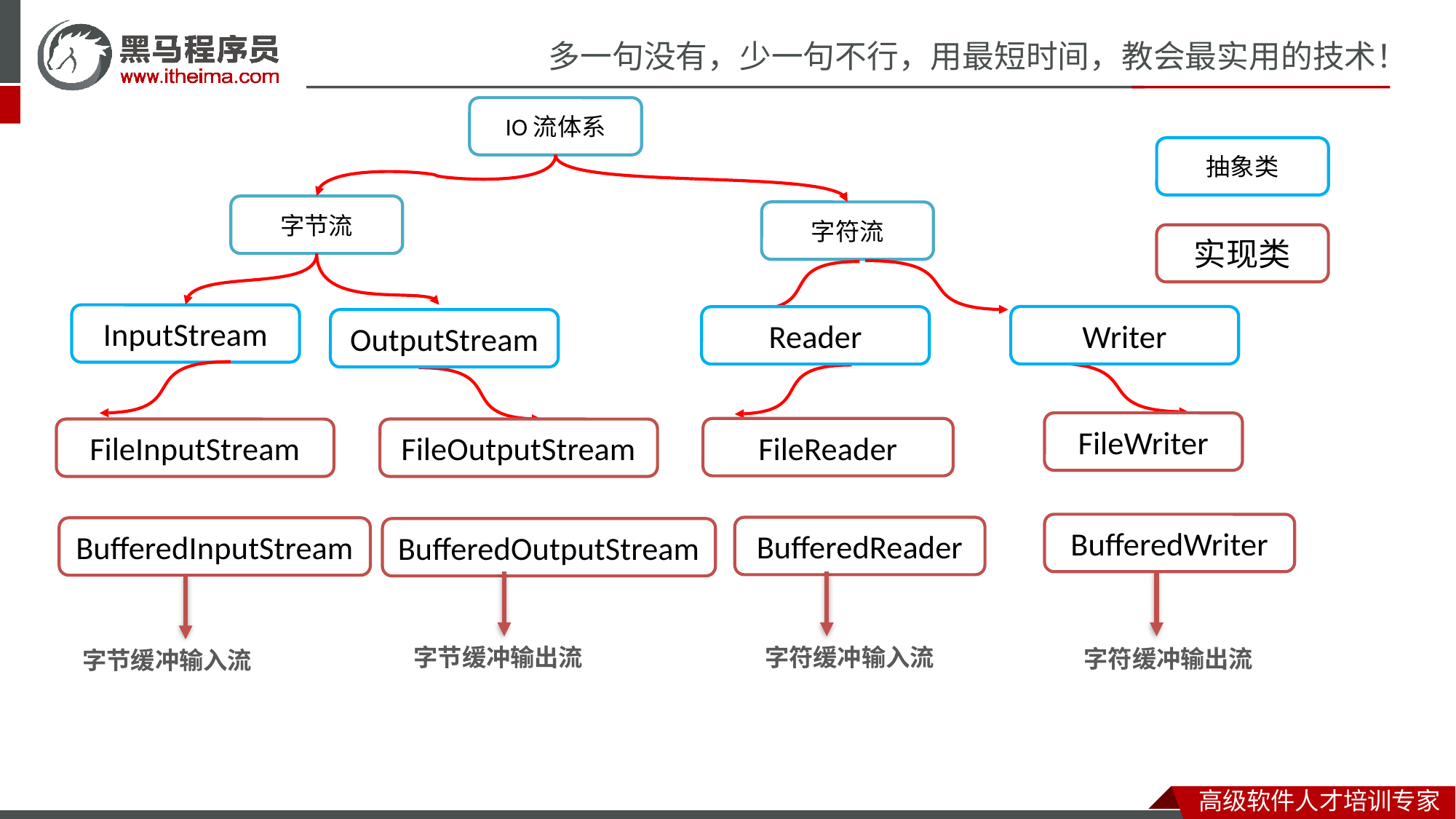

IO流体系
抽象类
字节流
字符流
实现类
InputStream
Writer
Reader
OutputStream
FileWriter
FileReader
FileOutputStream
FileInputStream
BufferedWriter
BufferedReader
BufferedInputStream
BufferedOutputStream
字节缓冲输出流
字符缓冲输入流
字符缓冲输出流
字节缓冲输入流